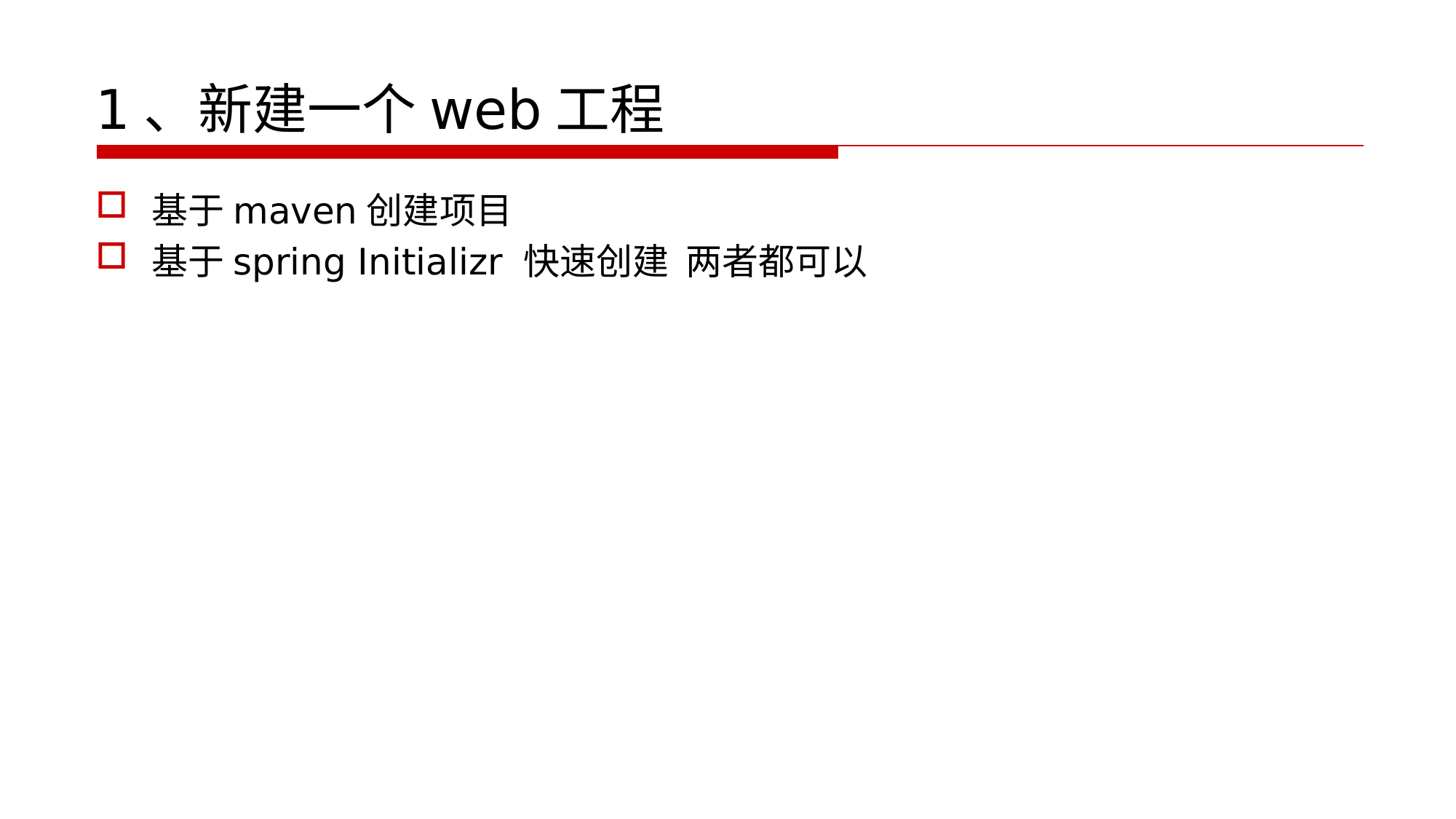

# 1、新建一个web工程
基于maven创建项目
基于spring Initializr 快速创建  两者都可以